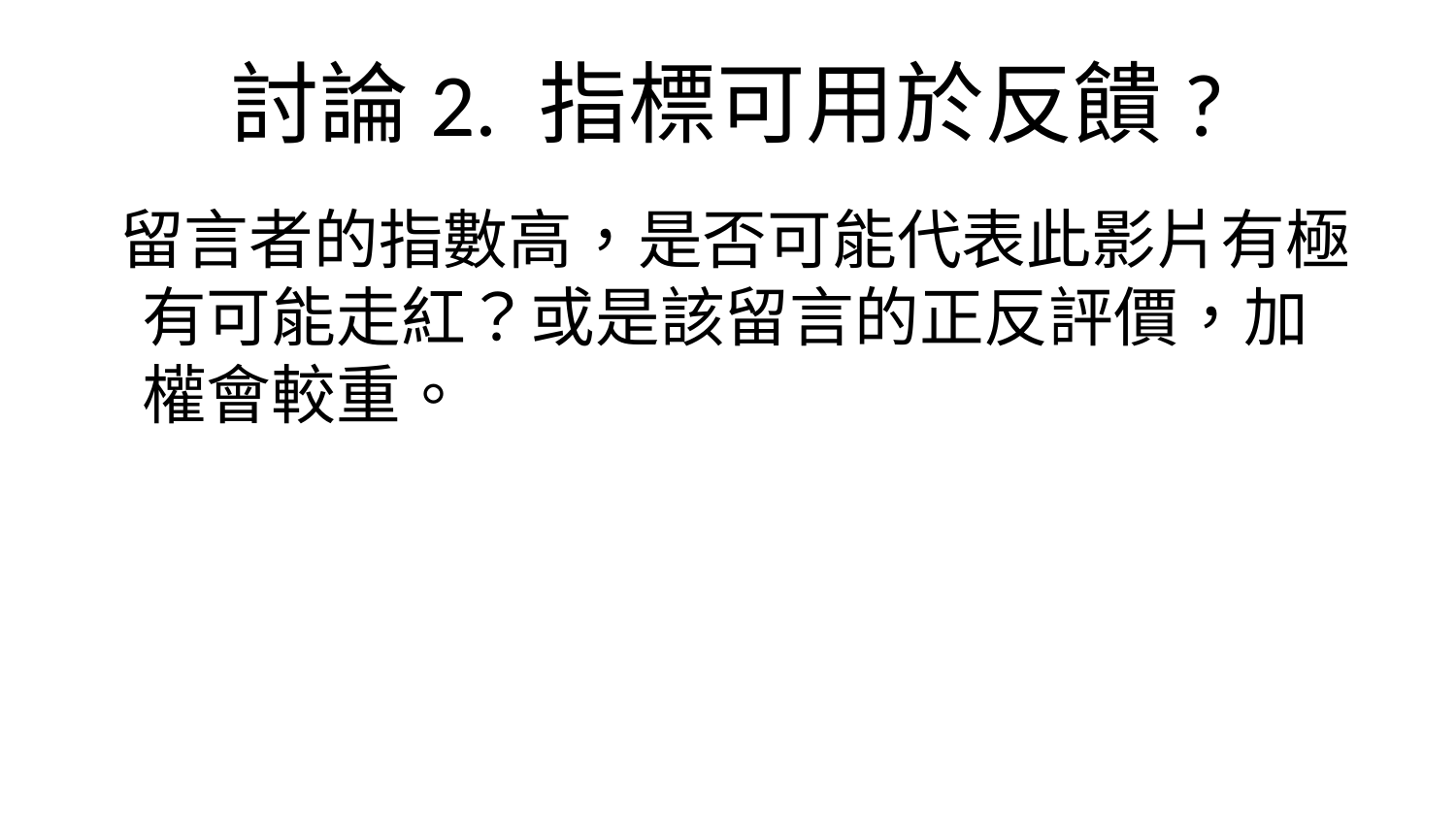

# 討論2. 指標可用於反饋?
留言者的指數高，是否可能代表此影片有極有可能走紅？或是該留言的正反評價，加權會較重。